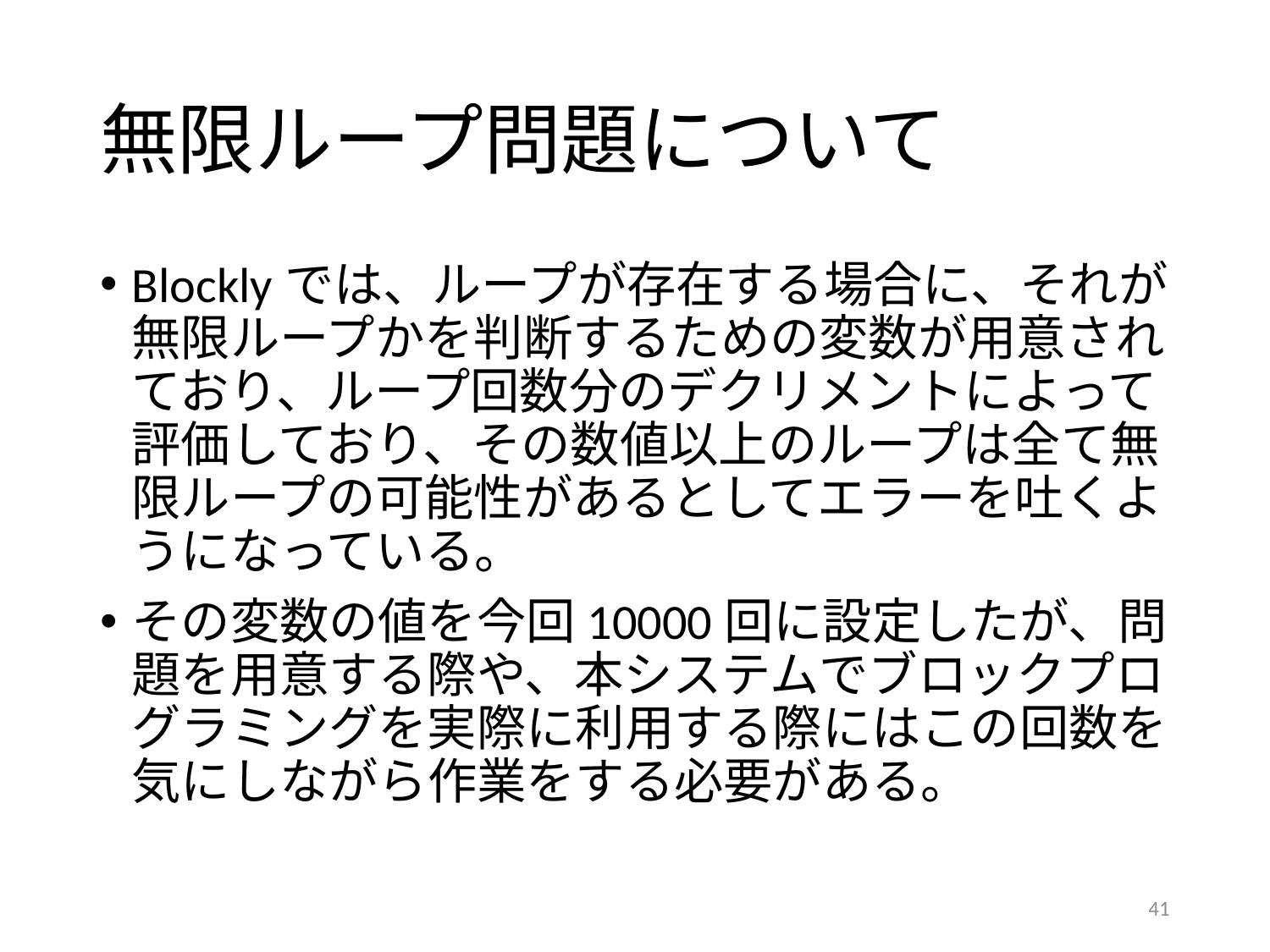

# 無限ループ問題について
Blocklyでは、ループが存在する場合に、それが無限ループかを判断するための変数が用意されており、ループ回数分のデクリメントによって評価しており、その数値以上のループは全て無限ループの可能性があるとしてエラーを吐くようになっている。
その変数の値を今回10000回に設定したが、問題を用意する際や、本システムでブロックプログラミングを実際に利用する際にはこの回数を気にしながら作業をする必要がある。
41